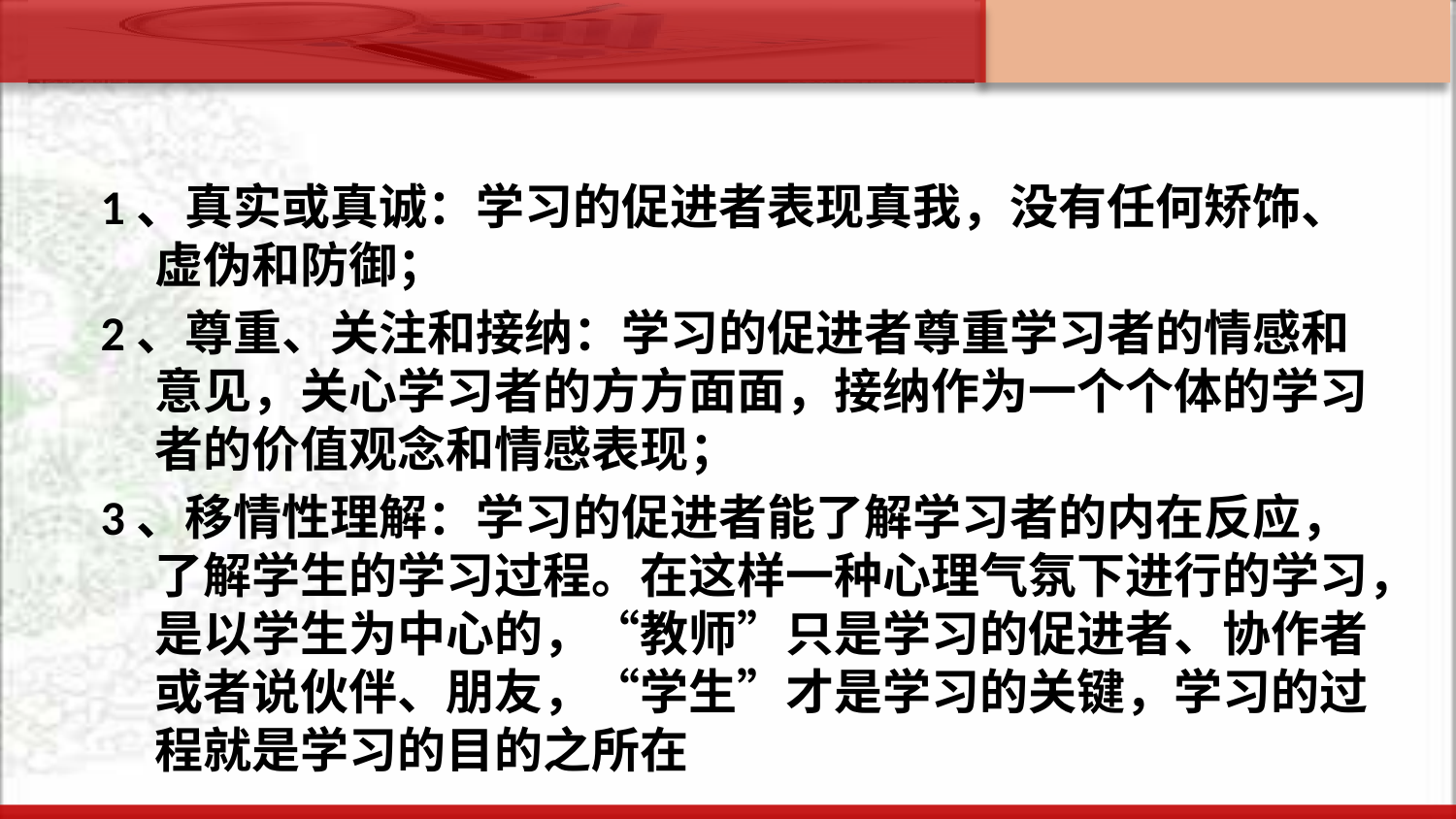

1、真实或真诚：学习的促进者表现真我，没有任何矫饰、虚伪和防御；
2、尊重、关注和接纳：学习的促进者尊重学习者的情感和意见，关心学习者的方方面面，接纳作为一个个体的学习者的价值观念和情感表现；
3、移情性理解：学习的促进者能了解学习者的内在反应，了解学生的学习过程。在这样一种心理气氛下进行的学习，是以学生为中心的，“教师”只是学习的促进者、协作者或者说伙伴、朋友，“学生”才是学习的关键，学习的过程就是学习的目的之所在